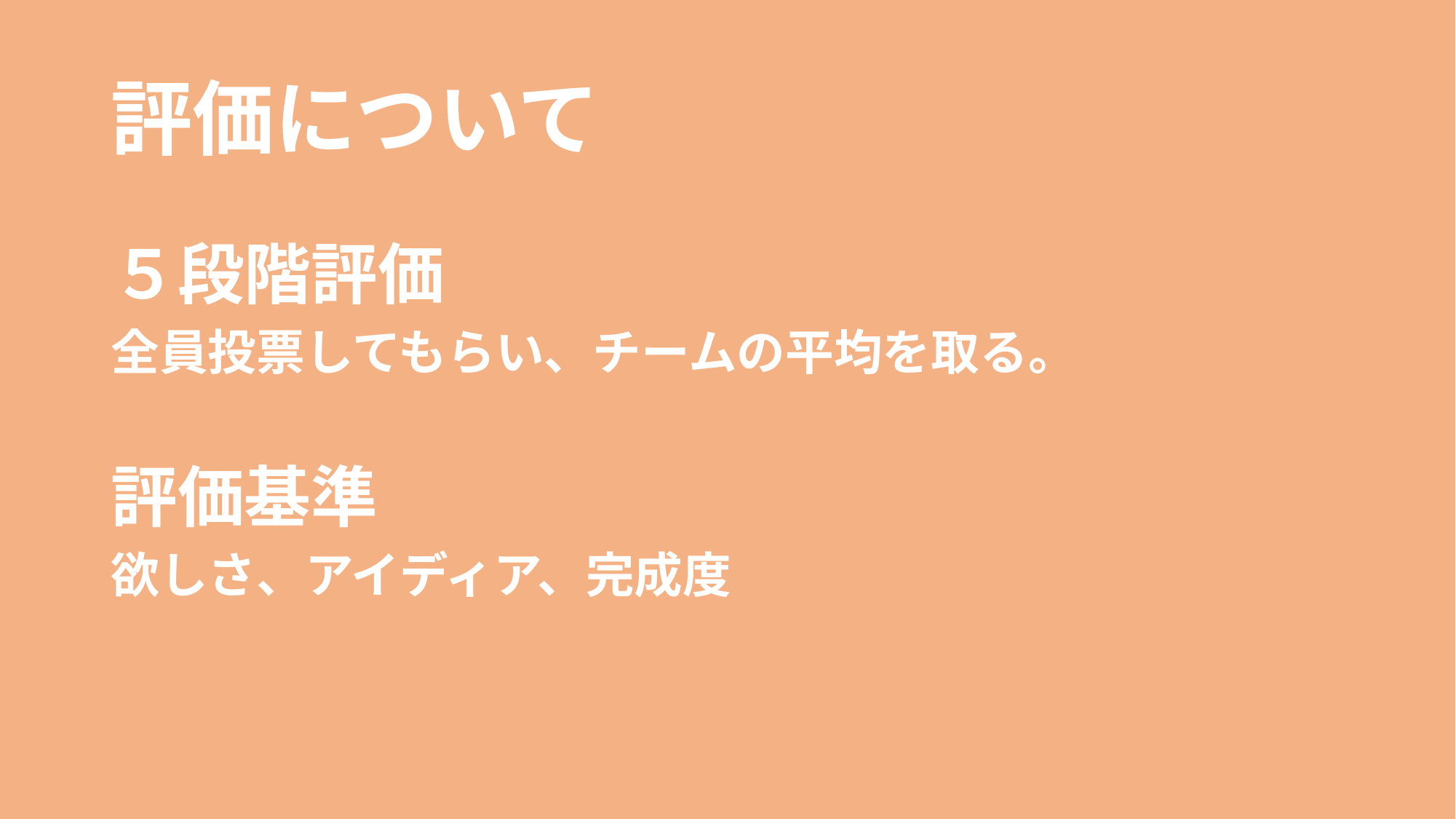

# 評価について
５段階評価
全員投票してもらい、チームの平均を取る。

評価基準
欲しさ、アイディア、完成度